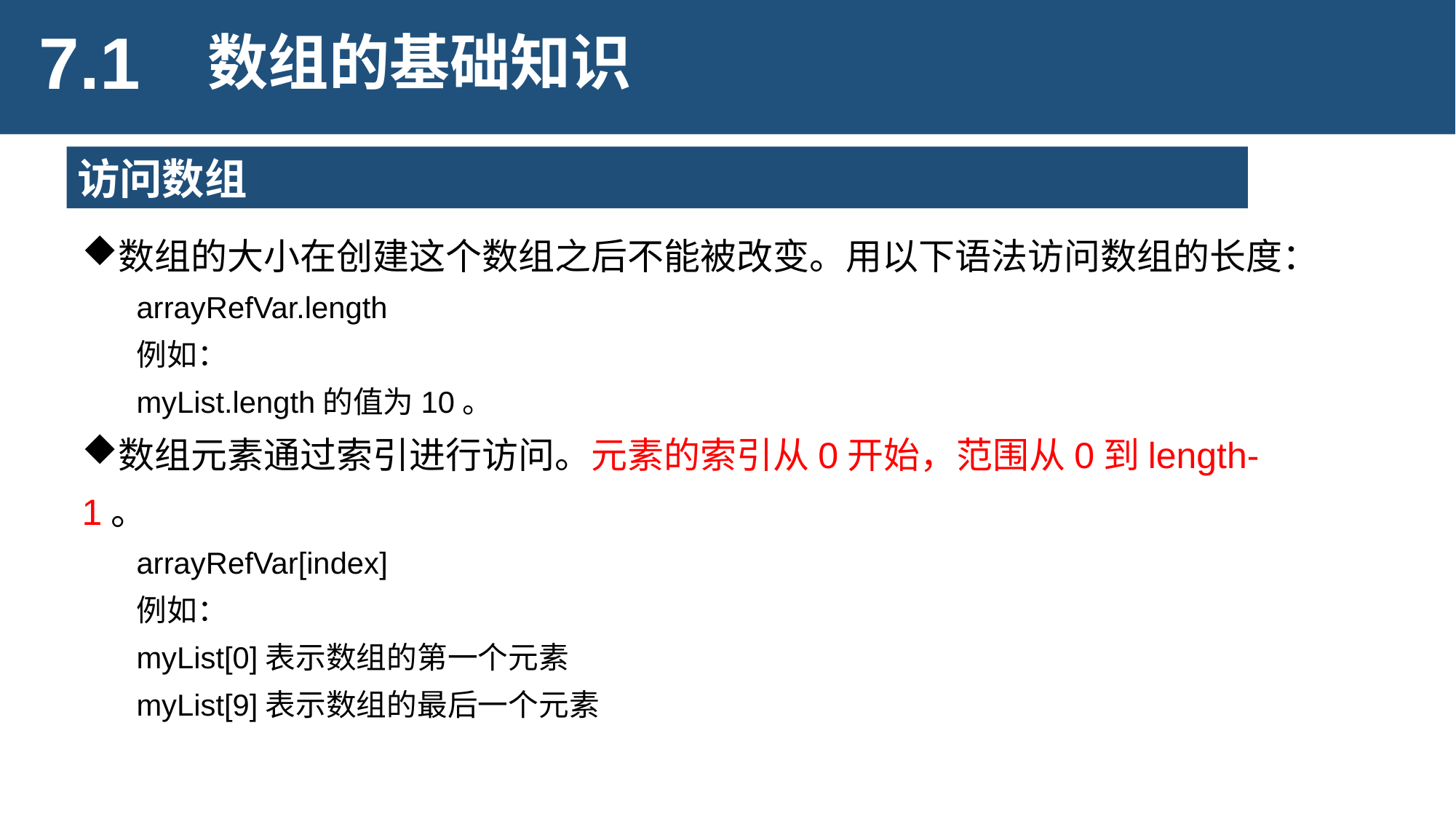

7.1
数组的基础知识
访问数组
数组的大小在创建这个数组之后不能被改变。用以下语法访问数组的长度：
arrayRefVar.length
例如：
myList.length的值为10。
数组元素通过索引进行访问。元素的索引从0开始，范围从0到length-1。
arrayRefVar[index]
例如：
myList[0]表示数组的第一个元素
myList[9]表示数组的最后一个元素